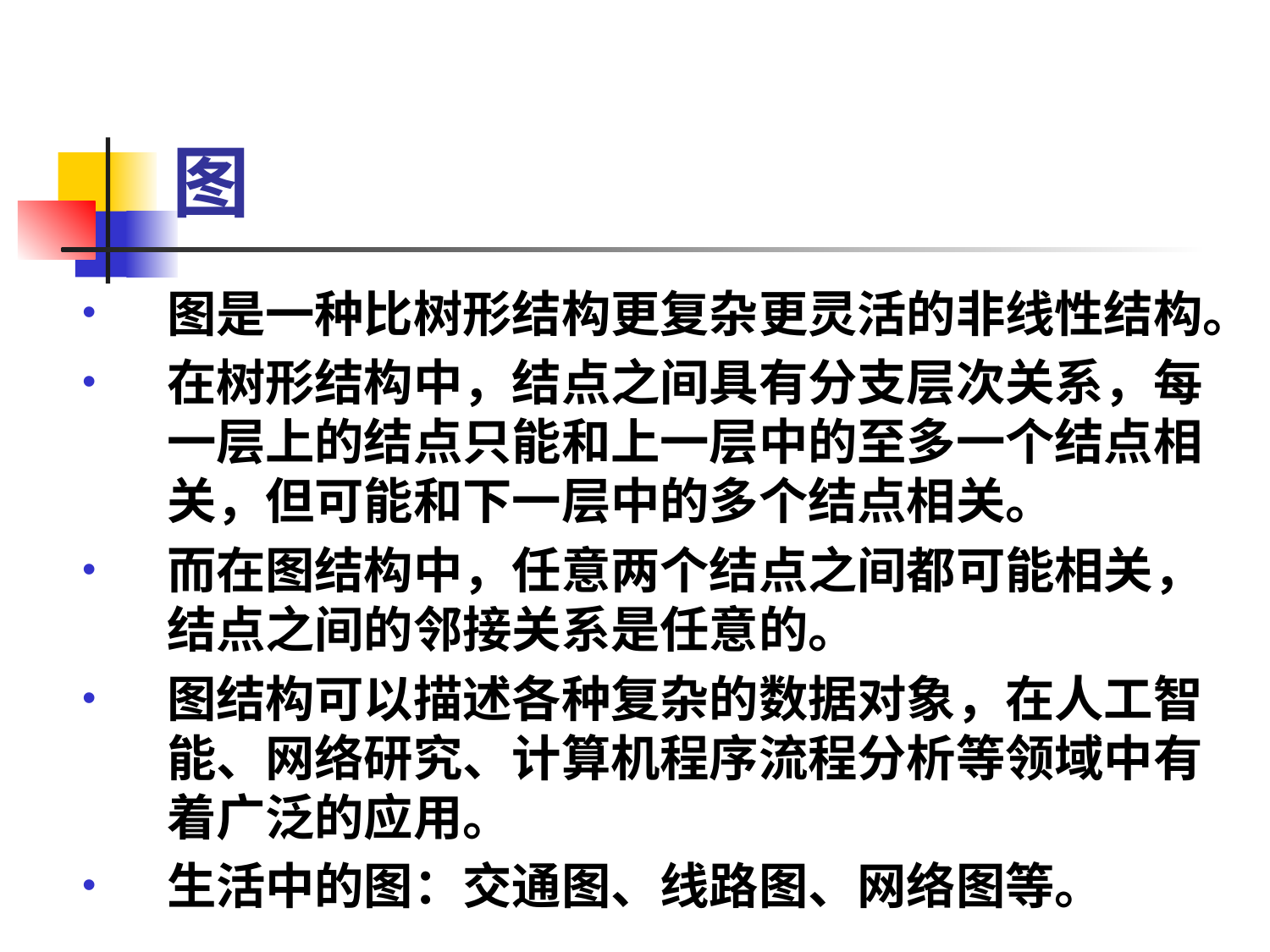

# 图
图是一种比树形结构更复杂更灵活的非线性结构。
在树形结构中，结点之间具有分支层次关系，每一层上的结点只能和上一层中的至多一个结点相关，但可能和下一层中的多个结点相关。
而在图结构中，任意两个结点之间都可能相关，结点之间的邻接关系是任意的。
图结构可以描述各种复杂的数据对象，在人工智能、网络研究、计算机程序流程分析等领域中有着广泛的应用。
生活中的图：交通图、线路图、网络图等。
2